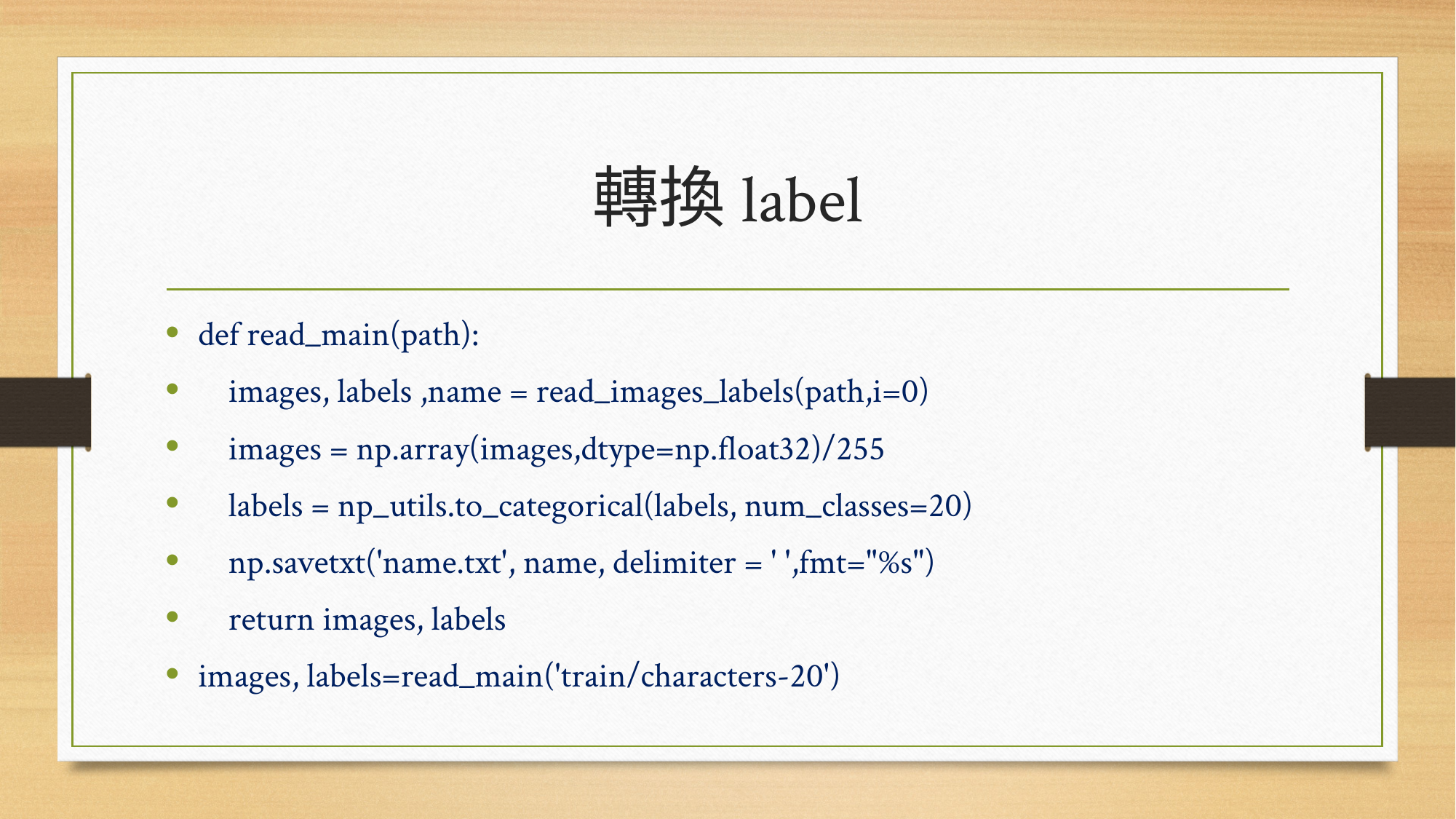

# 轉換label
def read_main(path):
    images, labels ,name = read_images_labels(path,i=0)
    images = np.array(images,dtype=np.float32)/255
    labels = np_utils.to_categorical(labels, num_classes=20)
    np.savetxt('name.txt', name, delimiter = ' ',fmt="%s")
    return images, labels
images, labels=read_main('train/characters-20')